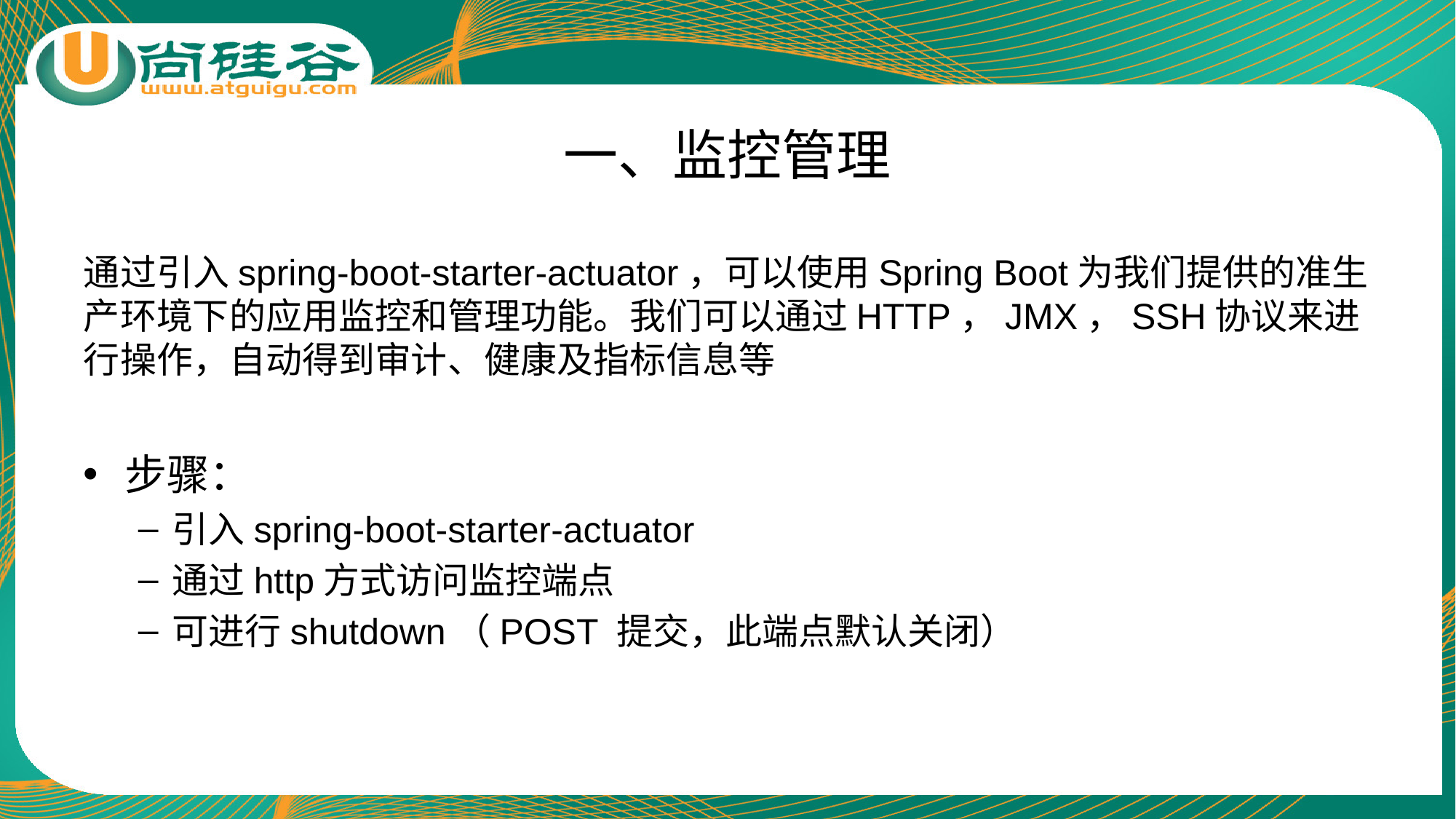

# 一、监控管理
通过引入spring-boot-starter-actuator，可以使用Spring Boot为我们提供的准生产环境下的应用监控和管理功能。我们可以通过HTTP，JMX，SSH协议来进行操作，自动得到审计、健康及指标信息等

步骤：
引入spring-boot-starter-actuator
通过http方式访问监控端点
可进行shutdown（POST 提交，此端点默认关闭）